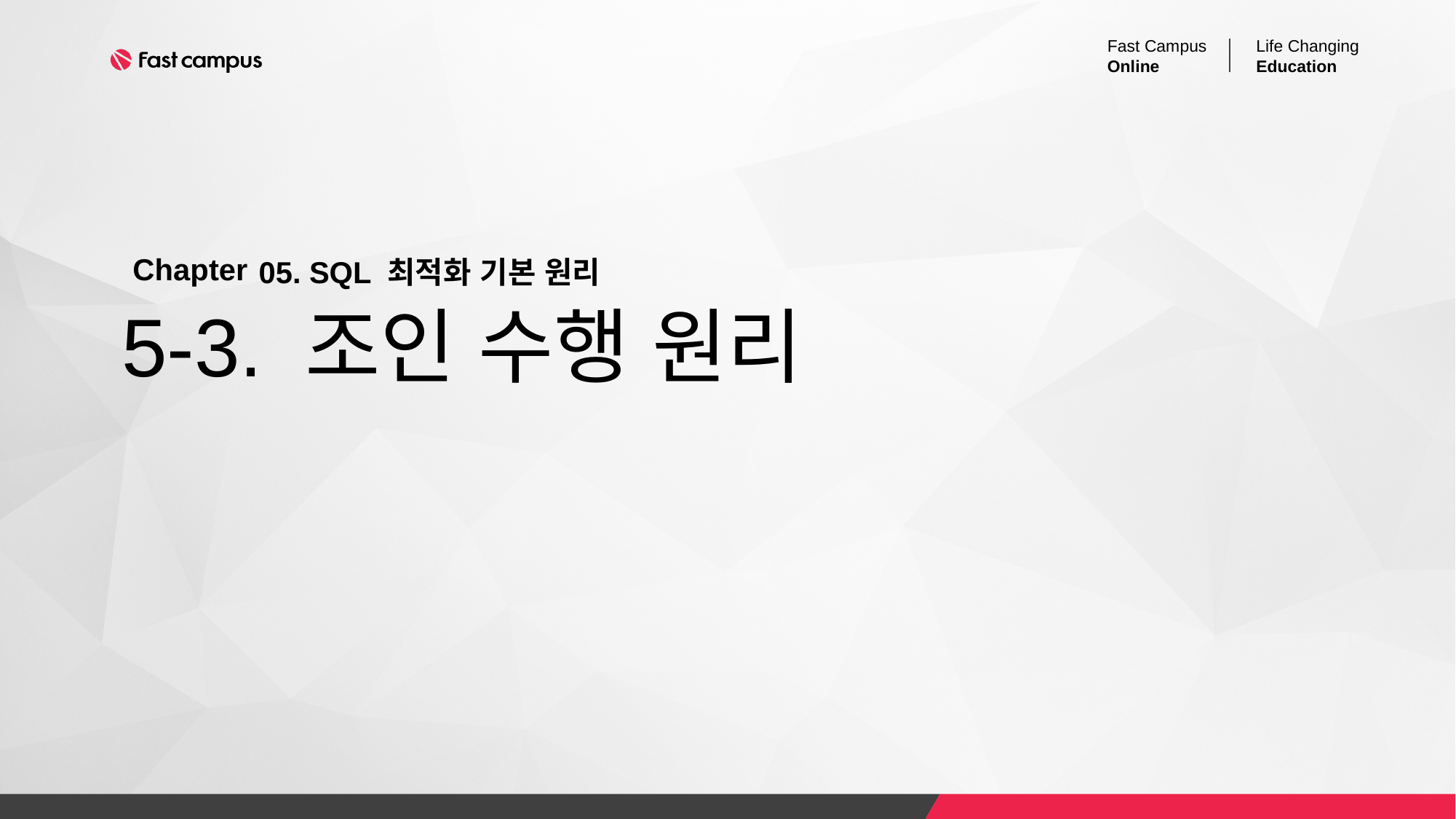

05. SQL 최적화 기본 원리
# 5-3. 조인 수행 원리